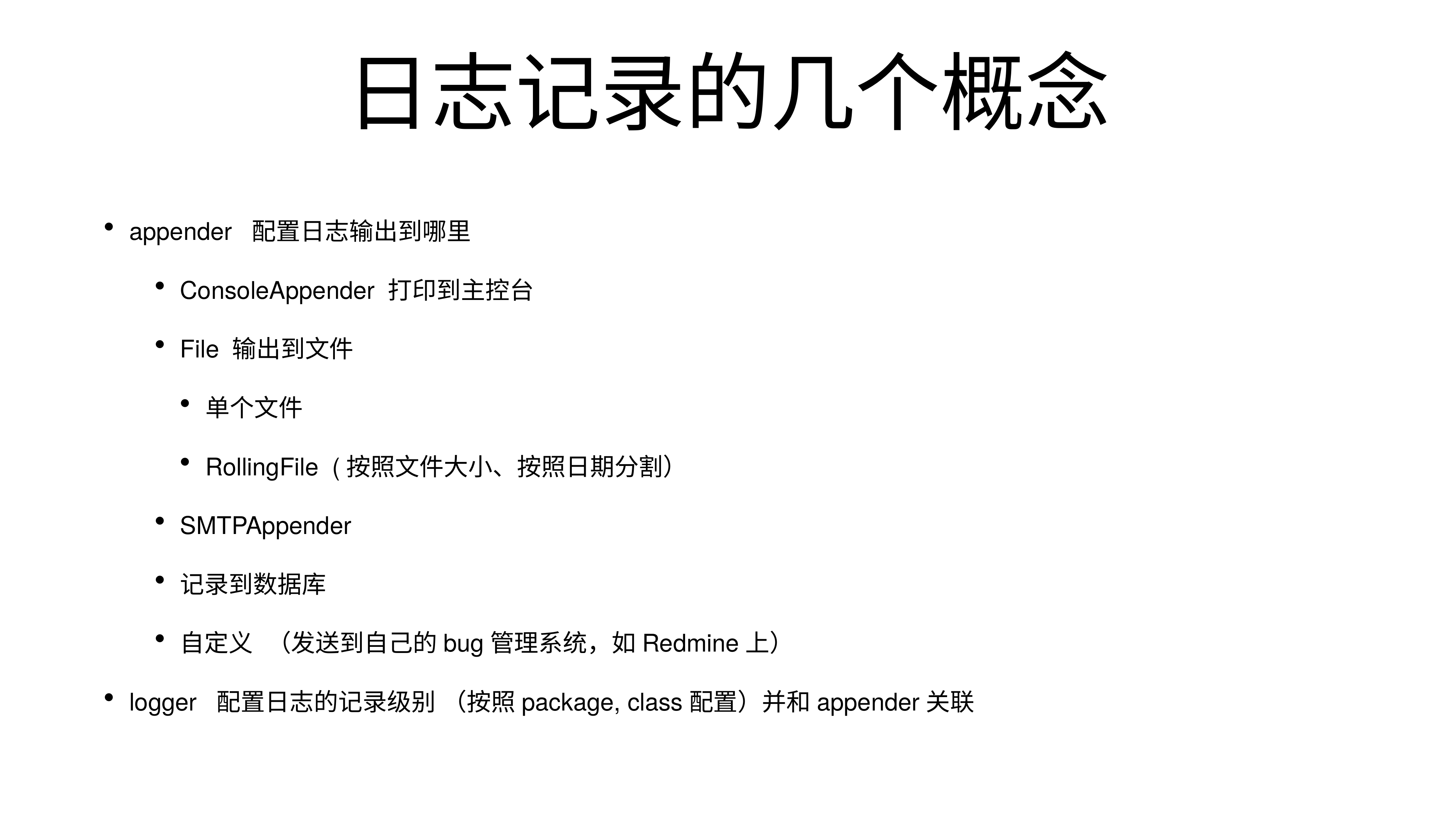

# 日志记录的几个概念
appender  配置日志输出到哪里
ConsoleAppender 打印到主控台
File 输出到文件
单个文件
RollingFile  (按照文件大小、按照日期分割）
SMTPAppender
记录到数据库
自定义  （发送到自己的bug管理系统，如Redmine上）
logger  配置日志的记录级别 （按照package, class配置）并和appender关联